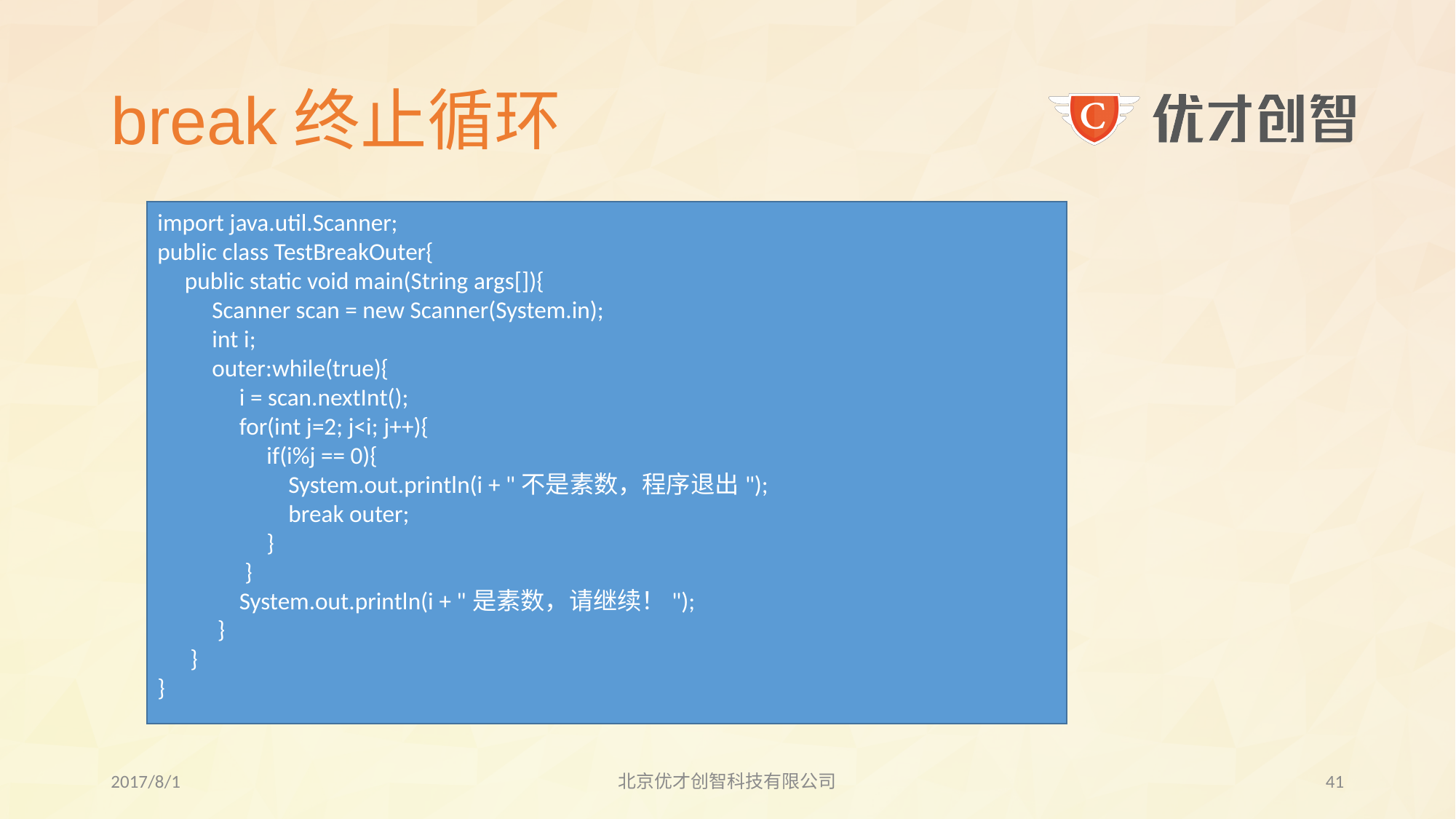

# break终止循环
import java.util.Scanner;
public class TestBreakOuter{
     public static void main(String args[]){
          Scanner scan = new Scanner(System.in);
          int i;
          outer:while(true){
               i = scan.nextInt();
               for(int j=2; j<i; j++){
                    if(i%j == 0){
                        System.out.println(i + "不是素数，程序退出");
                        break outer;
                    }
                }
               System.out.println(i + "是素数，请继续！");
           }
      }
}
2017/8/1
北京优才创智科技有限公司
41